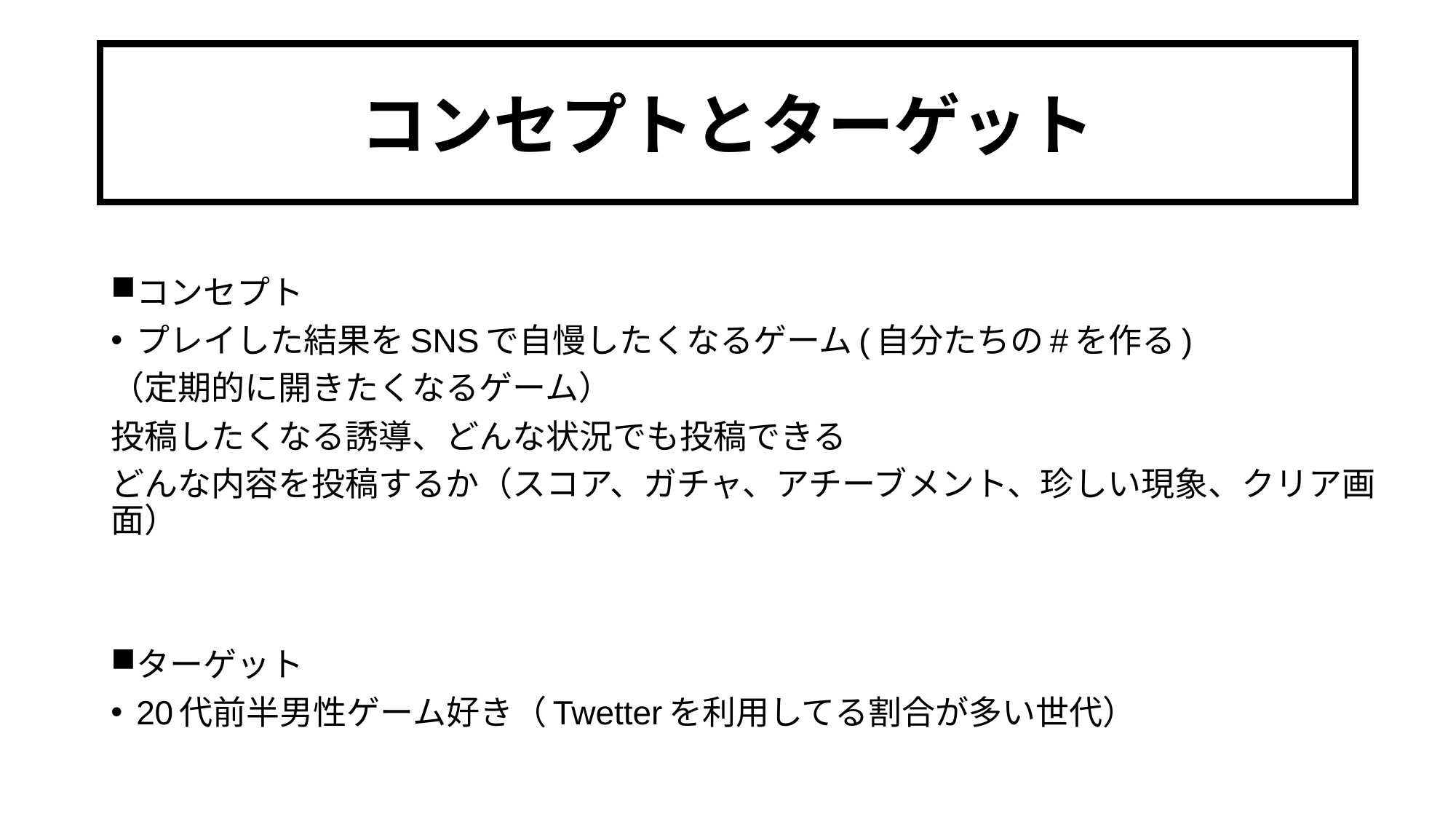

# コンセプトとターゲット

コンセプト
プレイした結果をSNSで自慢したくなるゲーム(自分たちの#を作る)
（定期的に開きたくなるゲーム）
投稿したくなる誘導、どんな状況でも投稿できる
どんな内容を投稿するか（スコア、ガチャ、アチーブメント、珍しい現象、クリア画面）

ターゲット
20代前半男性ゲーム好き（Twetterを利用してる割合が多い世代）